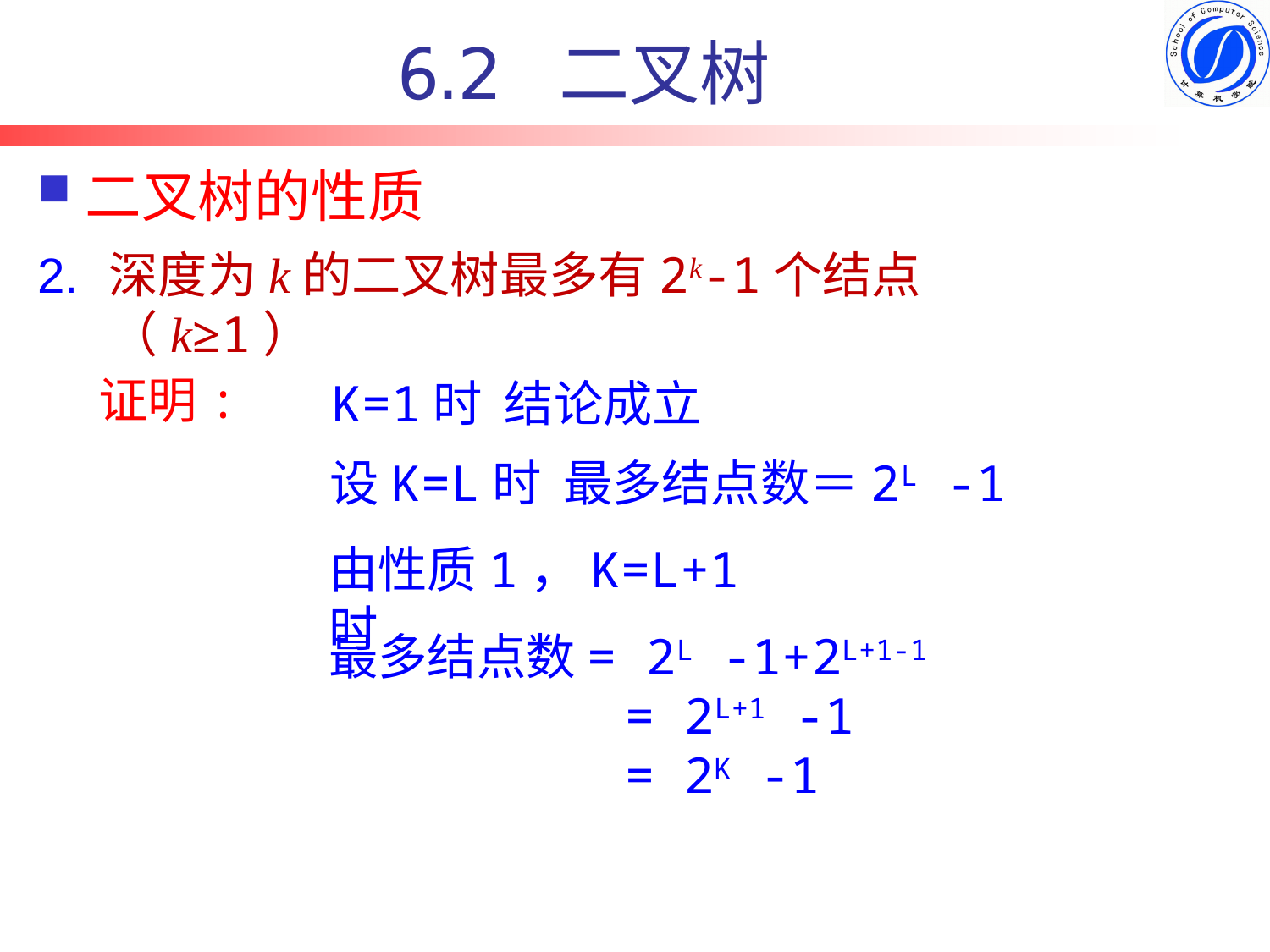

6.2  二叉树
# 二叉树的性质
深度为k的二叉树最多有2k-1个结点（k≥1）
证明:
K=1时  结论成立
设K=L时  最多结点数＝2L -1
由性质1，K=L+1时
最多结点数= 2L -1+2L+1-1
          = 2L+1 -1
          = 2K -1